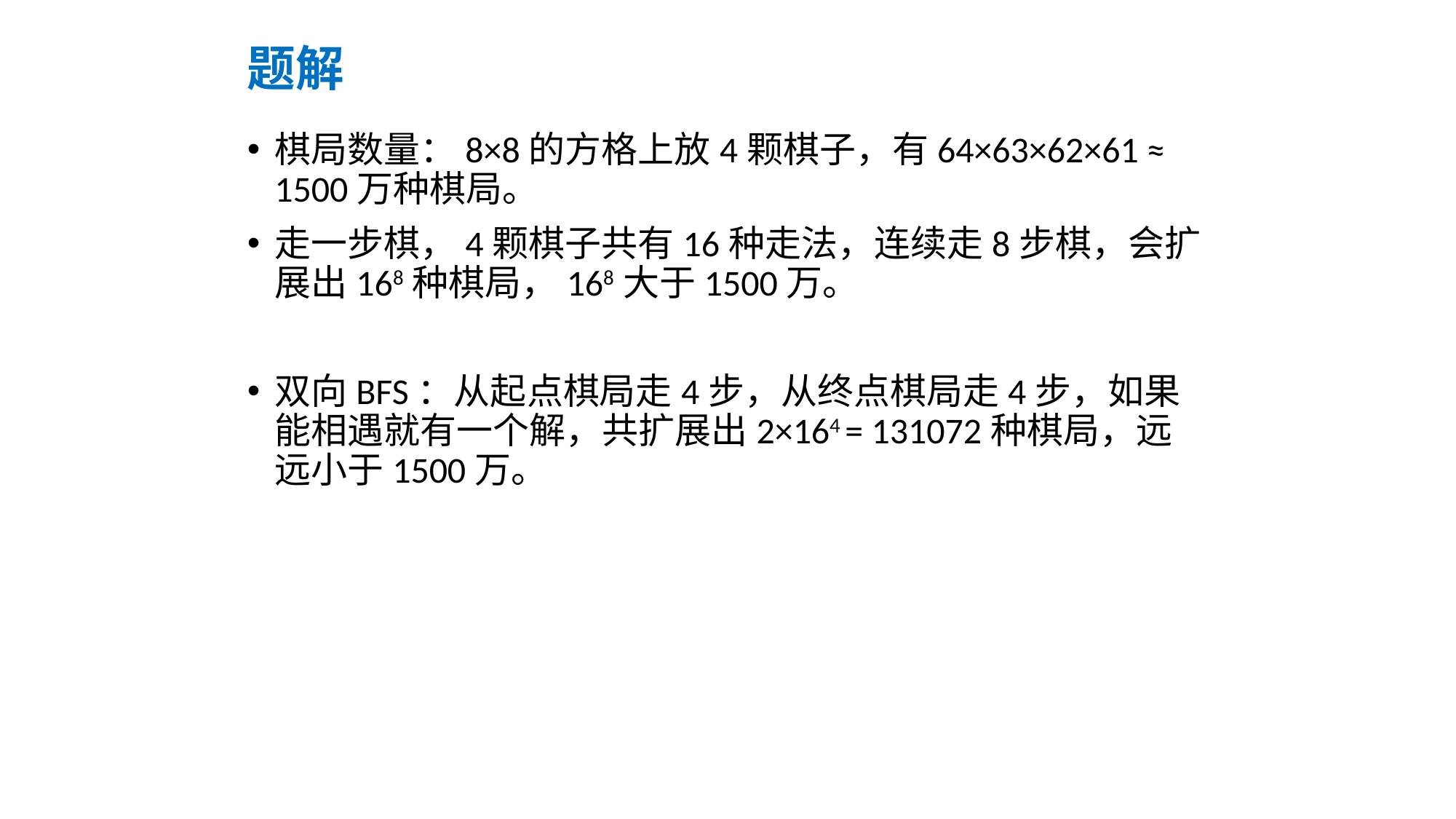

# 题解
棋局数量：8×8的方格上放4颗棋子，有64×63×62×61 ≈ 1500万种棋局。
走一步棋，4颗棋子共有16种走法，连续走8步棋，会扩展出168种棋局，168大于1500万。

双向BFS：从起点棋局走4步，从终点棋局走4步，如果能相遇就有一个解，共扩展出2×164 = 131072种棋局，远远小于1500万。